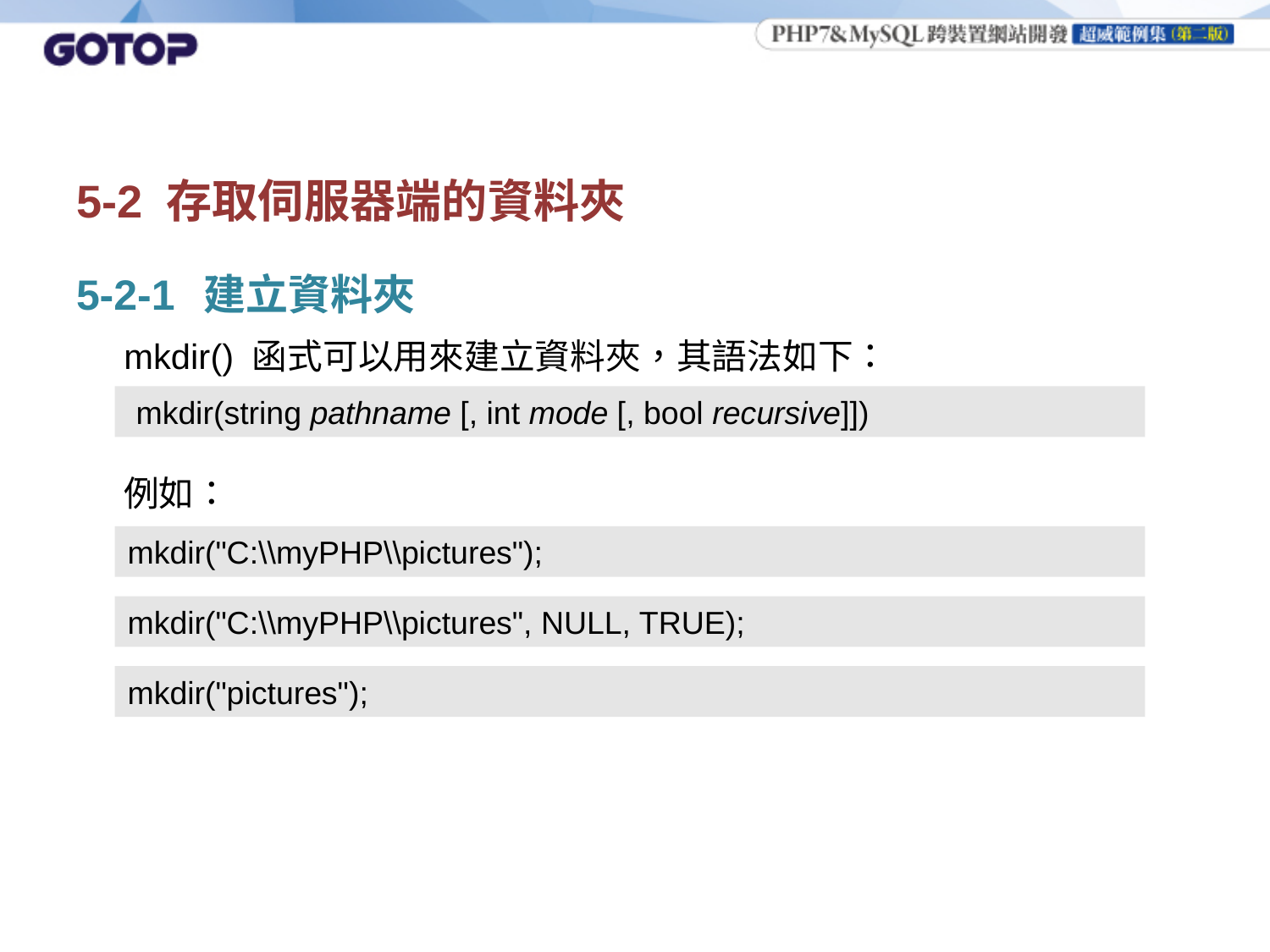

# 5-2 存取伺服器端的資料夾
5-2-1	建立資料夾
	mkdir() 函式可以用來建立資料夾，其語法如下：

	例如：
mkdir(string pathname [, int mode [, bool recursive]])
mkdir("C:\\myPHP\\pictures");
mkdir("C:\\myPHP\\pictures", NULL, TRUE);
mkdir("pictures");